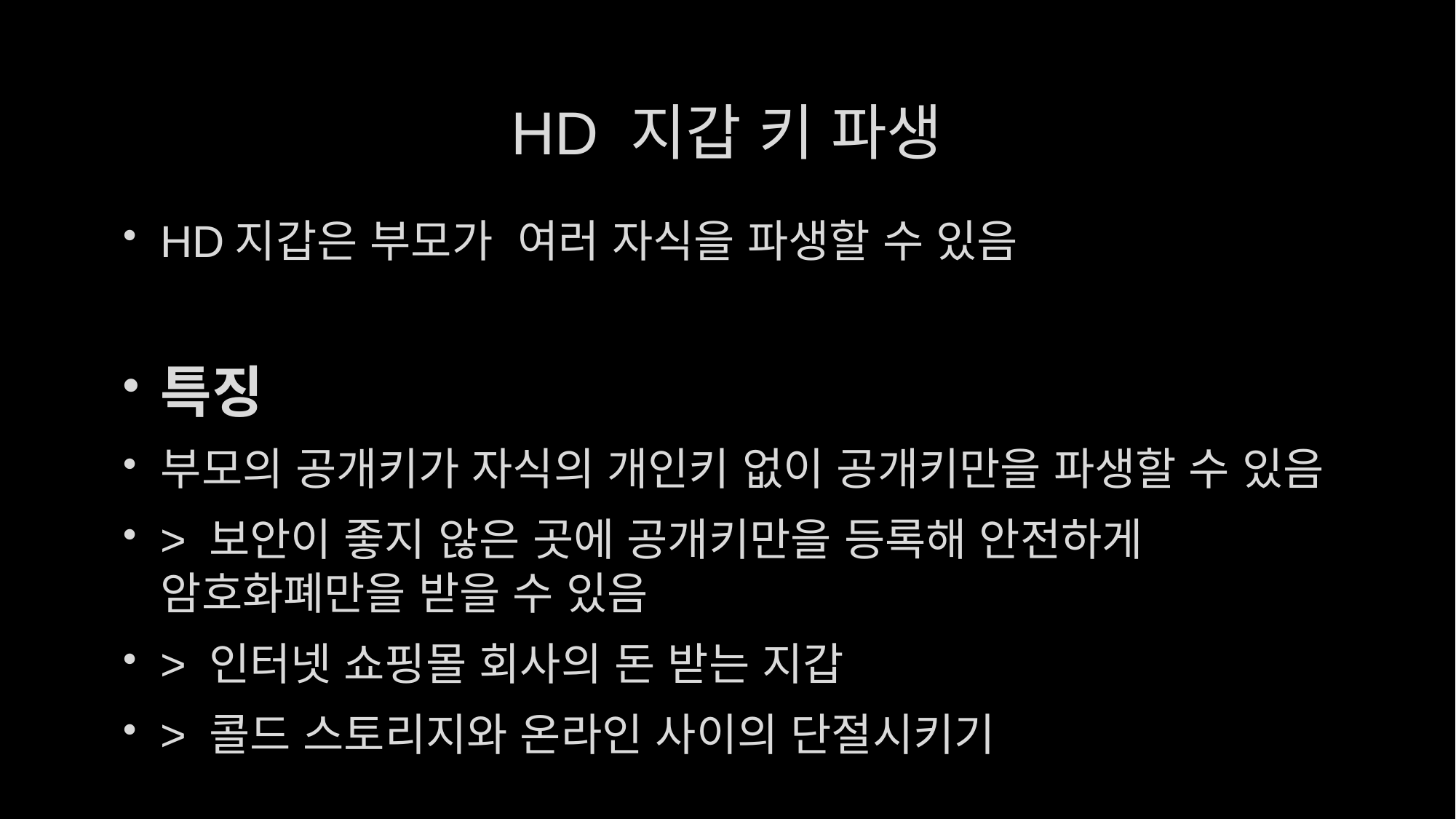

# HD 지갑 키 파생
HD지갑은 부모가  여러 자식을 파생할 수 있음

특징
부모의 공개키가 자식의 개인키 없이 공개키만을 파생할 수 있음
> 보안이 좋지 않은 곳에 공개키만을 등록해 안전하게 암호화폐만을 받을 수 있음
> 인터넷 쇼핑몰 회사의 돈 받는 지갑
> 콜드 스토리지와 온라인 사이의 단절시키기